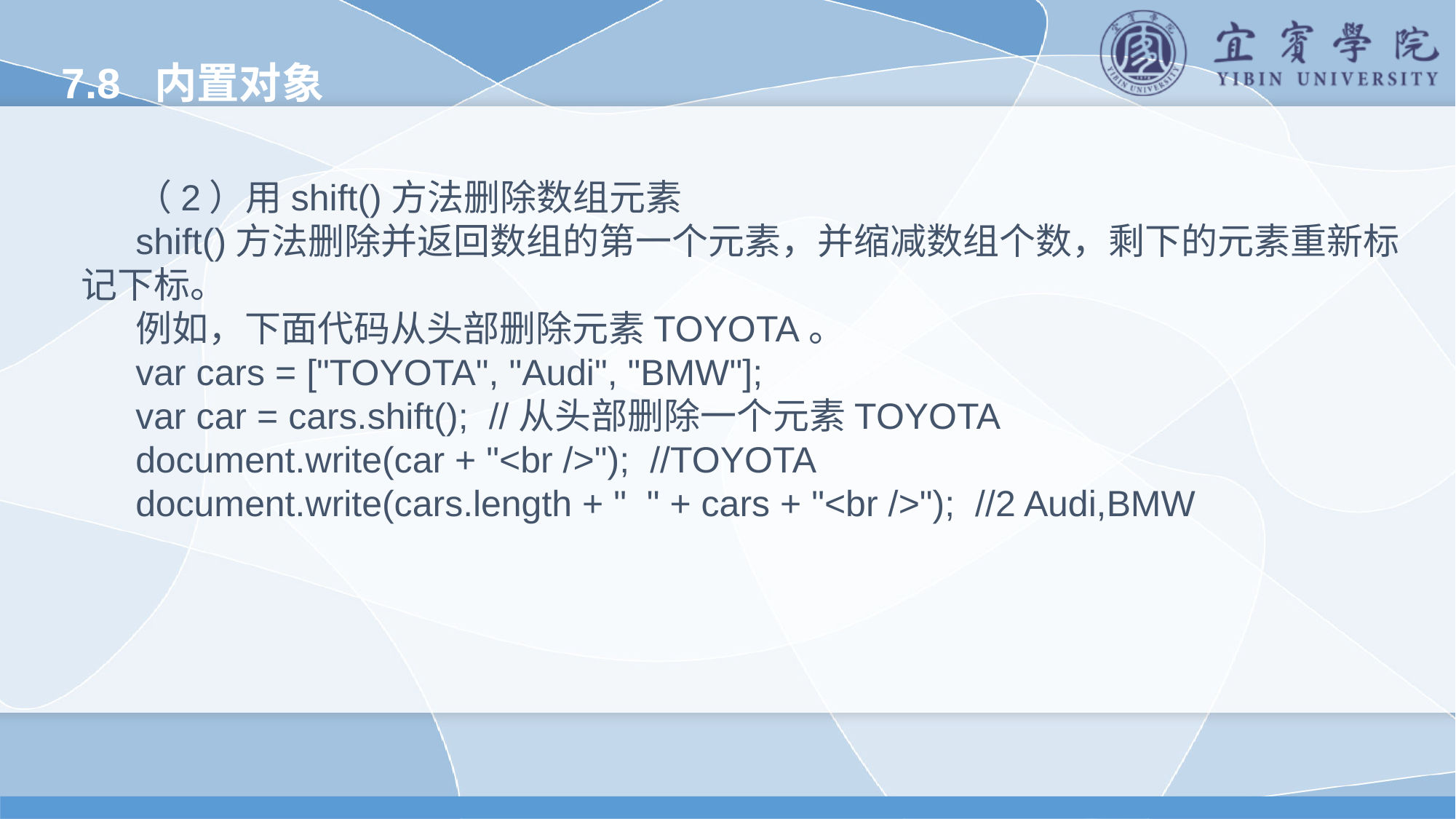

7.8  内置对象
（2）用shift()方法删除数组元素
shift()方法删除并返回数组的第一个元素，并缩减数组个数，剩下的元素重新标记下标。
例如，下面代码从头部删除元素TOYOTA。
var cars = ["TOYOTA", "Audi", "BMW"];
var car = cars.shift();  //从头部删除一个元素TOYOTA
document.write(car + "<br />");  //TOYOTA
document.write(cars.length + "  " + cars + "<br />");  //2 Audi,BMW